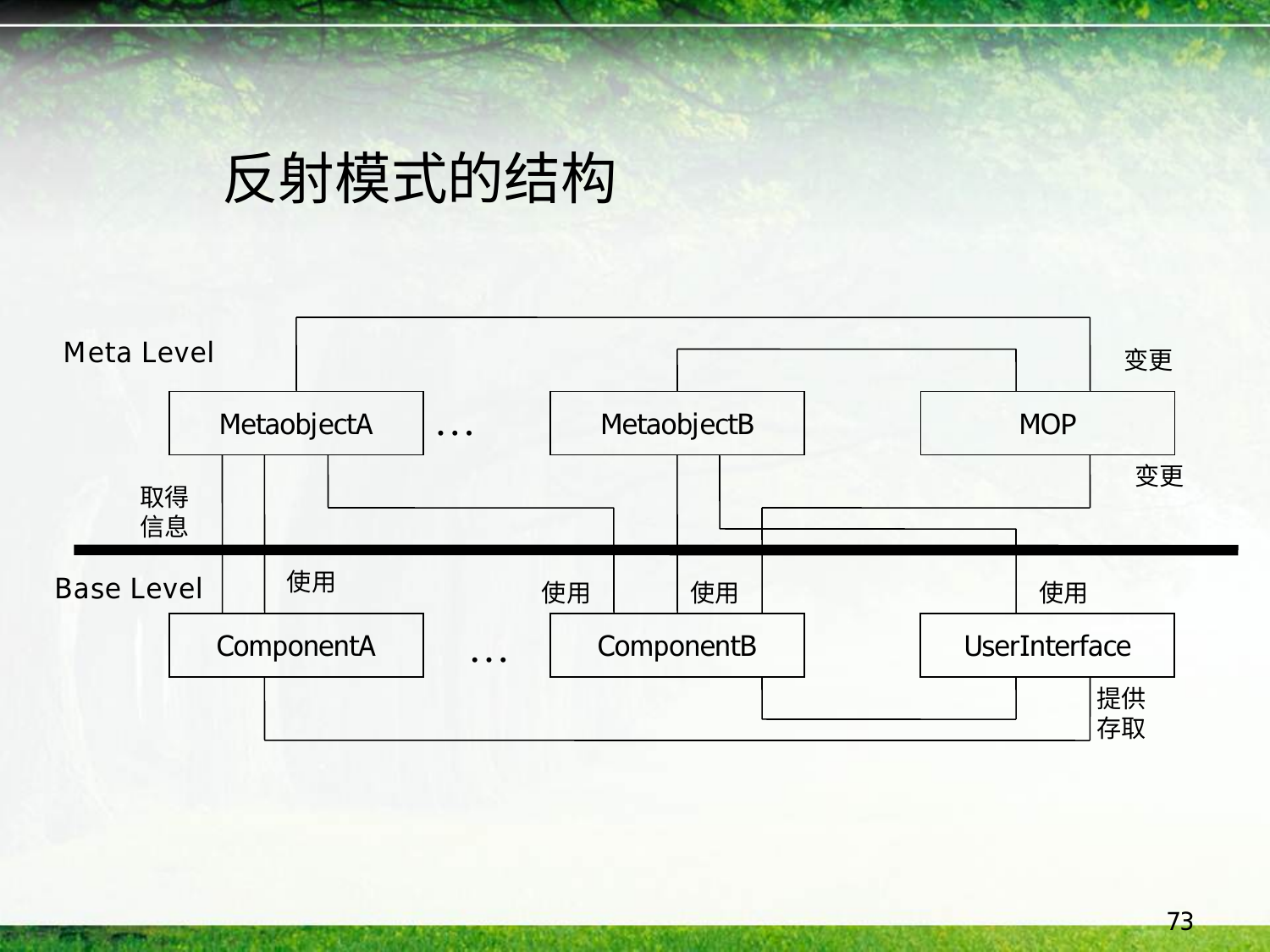

反射模式的结构

 Meta Level

Base Level
变更

…
MetaobjectA
MetaobjectB
MOP

变更
取得
信息

使用
使用
使用
使用
ComponentA
…
ComponentB
UserInterface

提供
存取

73